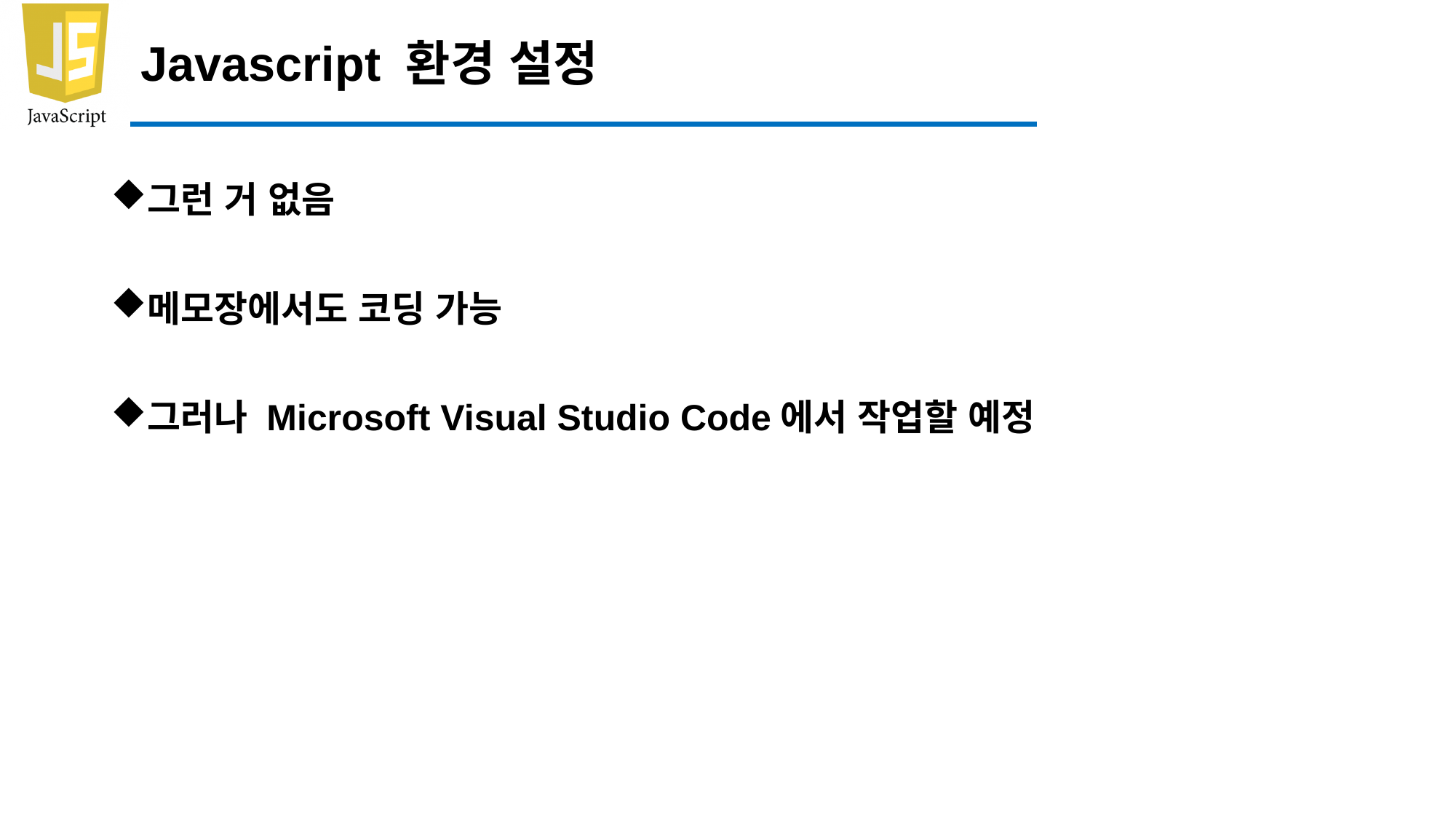

# Javascript 환경 설정
그런 거 없음

메모장에서도 코딩 가능

그러나 Microsoft Visual Studio Code에서 작업할 예정